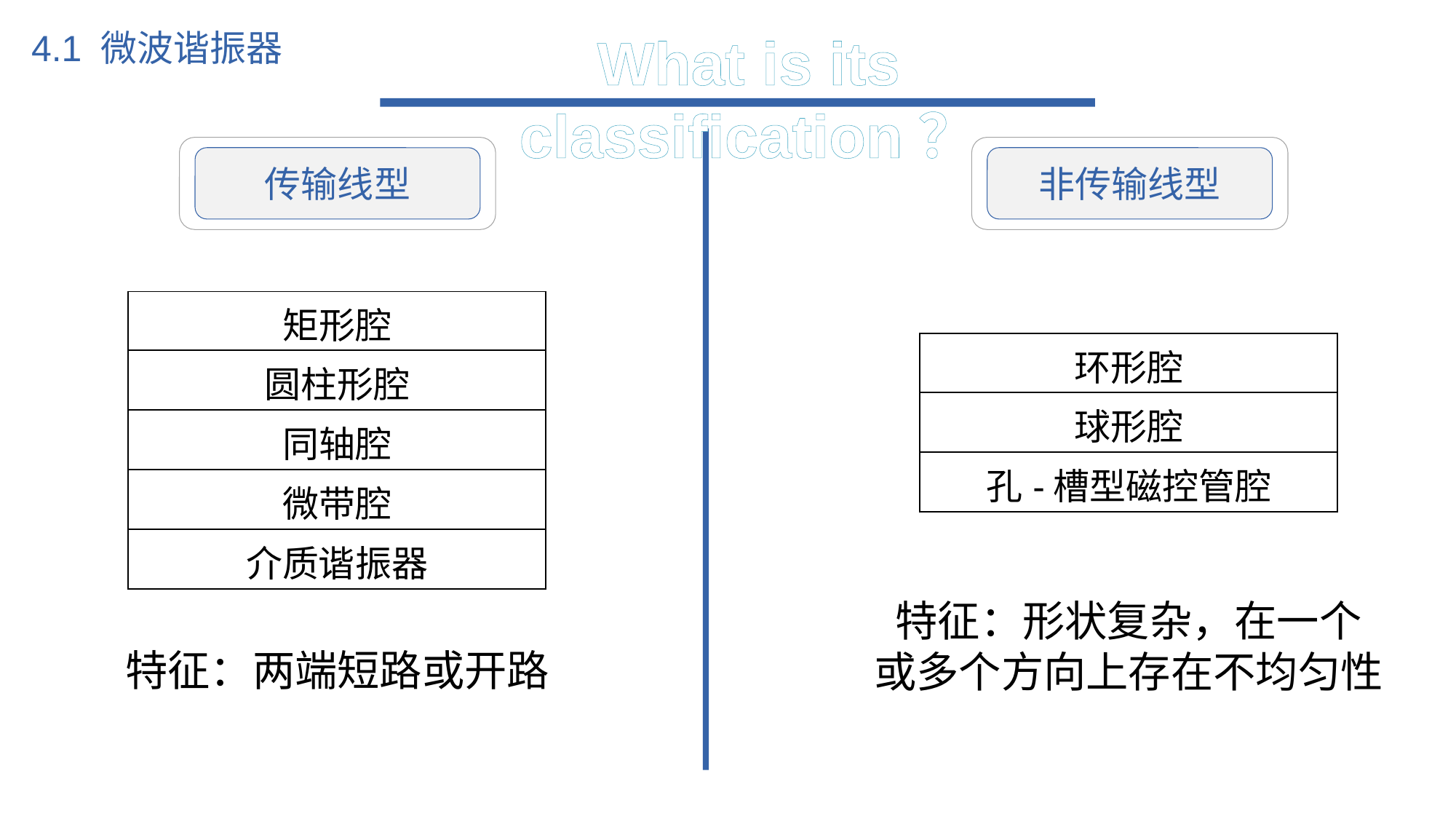

What is its classification？
4.1 微波谐振器

传输线型
非传输线型
| 矩形腔 |
| --- |
| 圆柱形腔 |
| 同轴腔 |
| 微带腔 |
| 介质谐振器 |
| 环形腔 |
| --- |
| 球形腔 |
| 孔-槽型磁控管腔 |

特征：形状复杂，在一个
或多个方向上存在不均匀性
特征：两端短路或开路